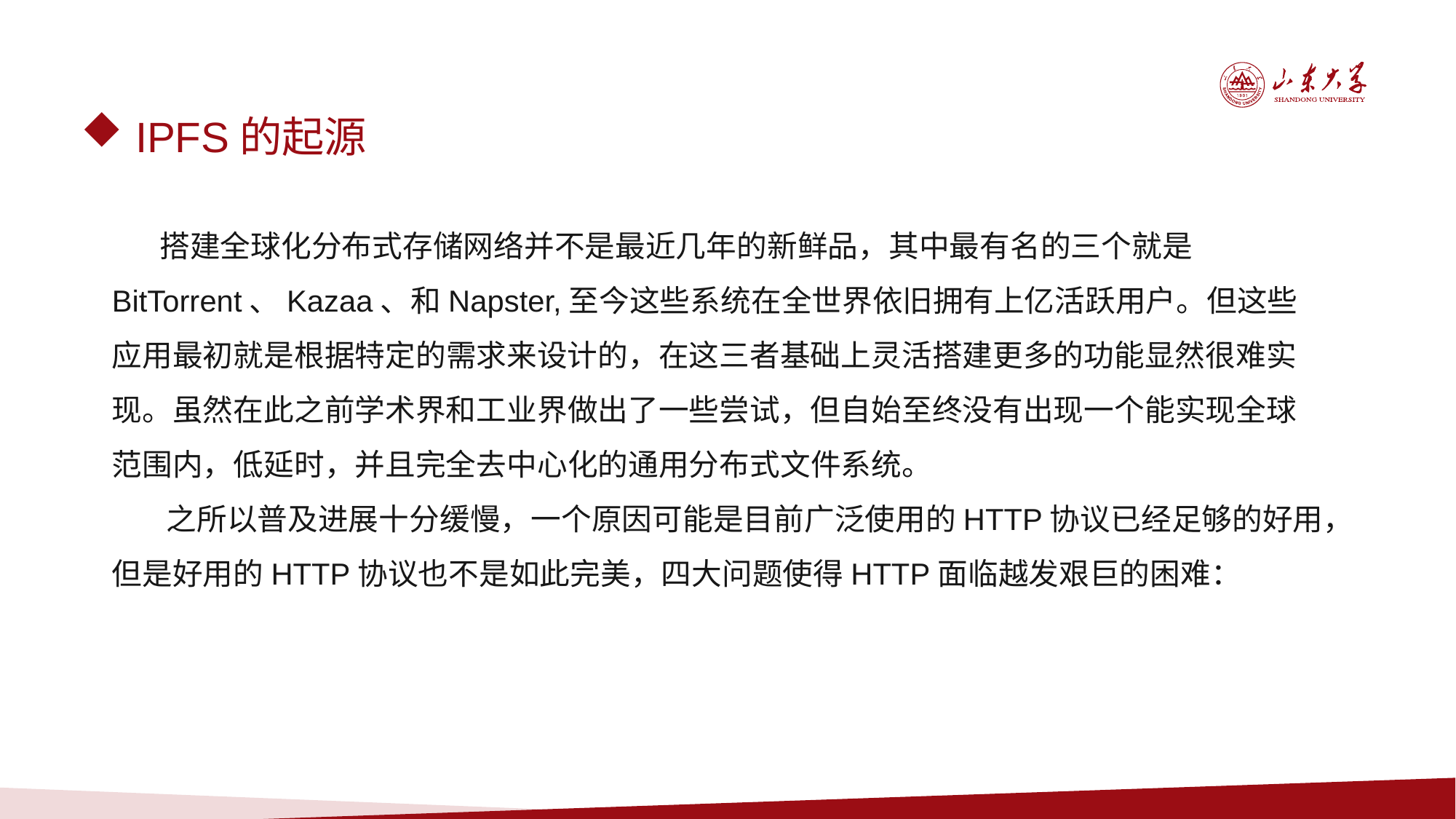

IPFS的起源
      搭建全球化分布式存储网络并不是最近几年的新鲜品，其中最有名的三个就是BitTorrent、Kazaa、和Napster,至今这些系统在全世界依旧拥有上亿活跃用户。但这些应用最初就是根据特定的需求来设计的，在这三者基础上灵活搭建更多的功能显然很难实现。虽然在此之前学术界和工业界做出了一些尝试，但自始至终没有出现一个能实现全球范围内，低延时，并且完全去中心化的通用分布式文件系统。
       之所以普及进展十分缓慢，一个原因可能是目前广泛使用的HTTP协议已经足够的好用，但是好用的HTTP协议也不是如此完美，四大问题使得HTTP面临越发艰巨的困难：